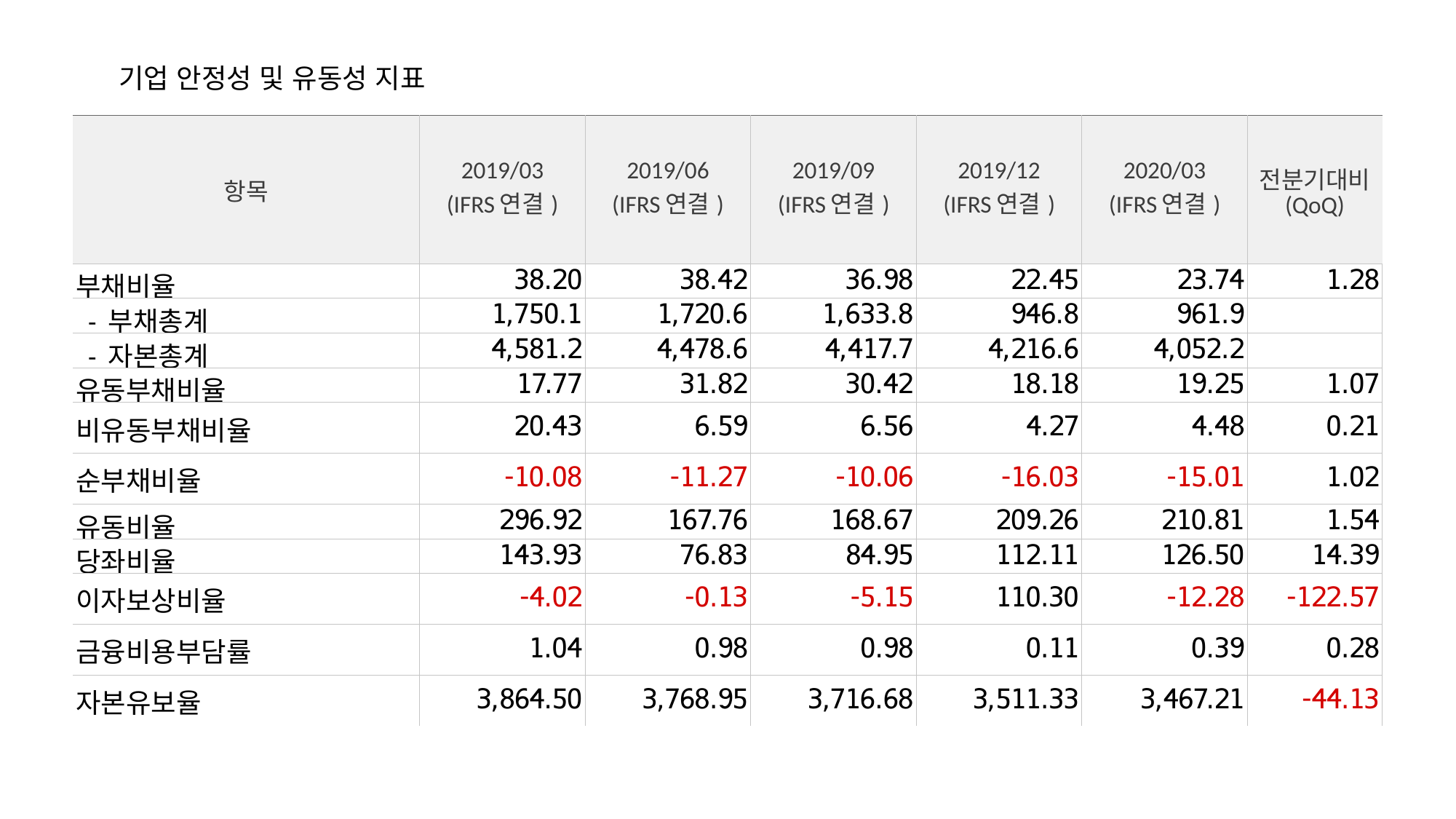

기업 안정성 및 유동성 지표
| 항목 | 2019/03 (IFRS연결) | 2019/06 (IFRS연결) | 2019/09 (IFRS연결) | 2019/12 (IFRS연결) | 2020/03 (IFRS연결) | 전분기대비 (QoQ) |
| --- | --- | --- | --- | --- | --- | --- |
| 부채비율 | 38.20 | 38.42 | 36.98 | 22.45 | 23.74 | 1.28 |
| - 부채총계 | 1,750.1 | 1,720.6 | 1,633.8 | 946.8 | 961.9 |  |
| - 자본총계 | 4,581.2 | 4,478.6 | 4,417.7 | 4,216.6 | 4,052.2 |  |
| 유동부채비율 | 17.77 | 31.82 | 30.42 | 18.18 | 19.25 | 1.07 |
| 비유동부채비율 | 20.43 | 6.59 | 6.56 | 4.27 | 4.48 | 0.21 |
| 순부채비율 | -10.08 | -11.27 | -10.06 | -16.03 | -15.01 | 1.02 |
| 유동비율 | 296.92 | 167.76 | 168.67 | 209.26 | 210.81 | 1.54 |
| 당좌비율 | 143.93 | 76.83 | 84.95 | 112.11 | 126.50 | 14.39 |
| 이자보상비율 | -4.02 | -0.13 | -5.15 | 110.30 | -12.28 | -122.57 |
| 금융비용부담률 | 1.04 | 0.98 | 0.98 | 0.11 | 0.39 | 0.28 |
| 자본유보율 | 3,864.50 | 3,768.95 | 3,716.68 | 3,511.33 | 3,467.21 | -44.13 |